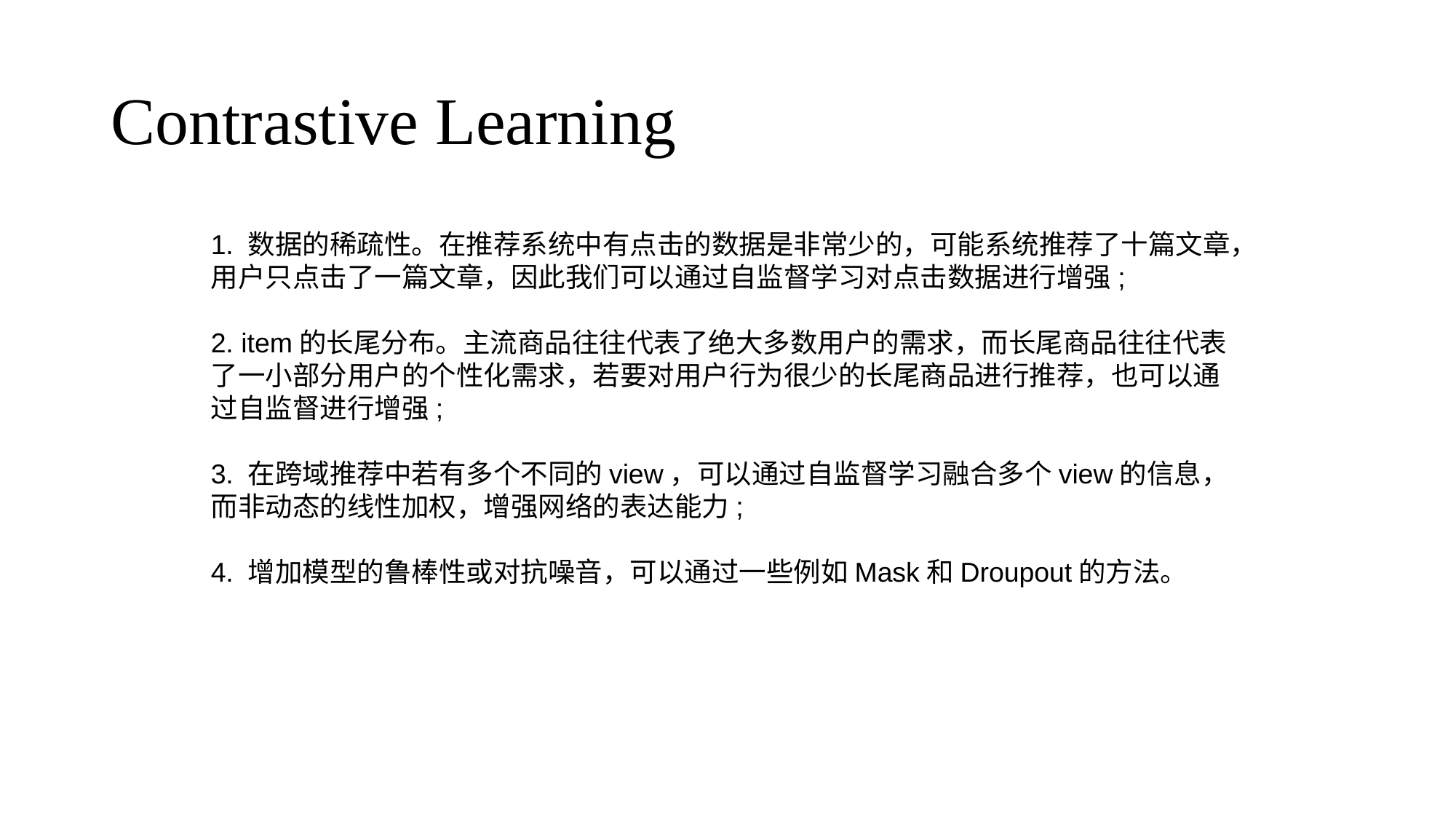

# Contrastive Learning
1. 数据的稀疏性。在推荐系统中有点击的数据是非常少的，可能系统推荐了十篇文章，用户只点击了一篇文章，因此我们可以通过自监督学习对点击数据进行增强;

2. item的长尾分布。主流商品往往代表了绝大多数用户的需求，而长尾商品往往代表了一小部分用户的个性化需求，若要对用户行为很少的长尾商品进行推荐，也可以通过自监督进行增强;

3. 在跨域推荐中若有多个不同的view，可以通过自监督学习融合多个view的信息，而非动态的线性加权，增强网络的表达能力;

4. 增加模型的鲁棒性或对抗噪音，可以通过一些例如Mask和Droupout的方法。